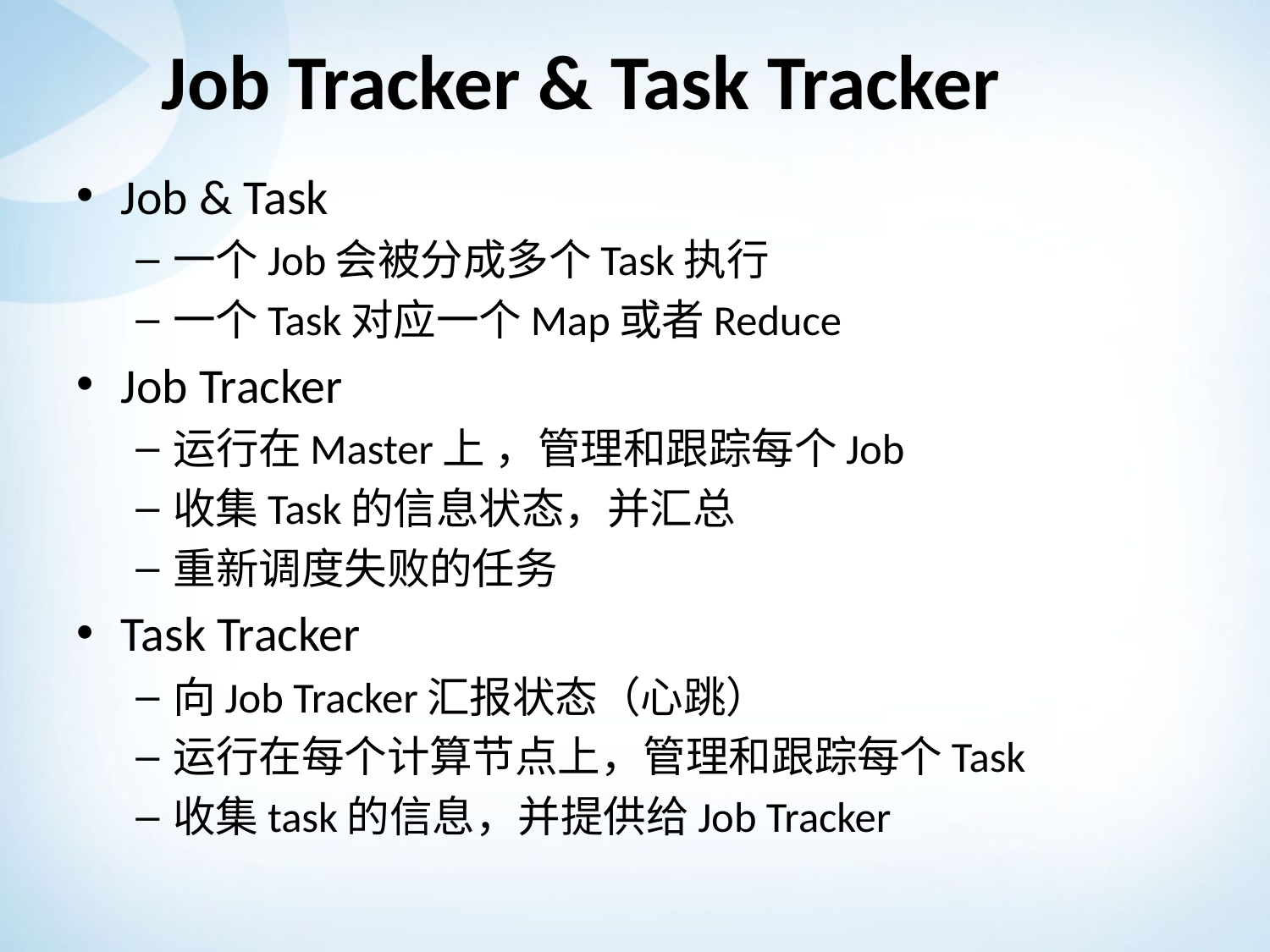

# Job Tracker & Task Tracker
Job & Task
一个Job会被分成多个Task执行
一个Task对应一个Map或者Reduce
Job Tracker
运行在Master上 ，管理和跟踪每个Job
收集Task的信息状态，并汇总
重新调度失败的任务
Task Tracker
向Job Tracker汇报状态（心跳）
运行在每个计算节点上，管理和跟踪每个Task
收集task的信息，并提供给Job Tracker